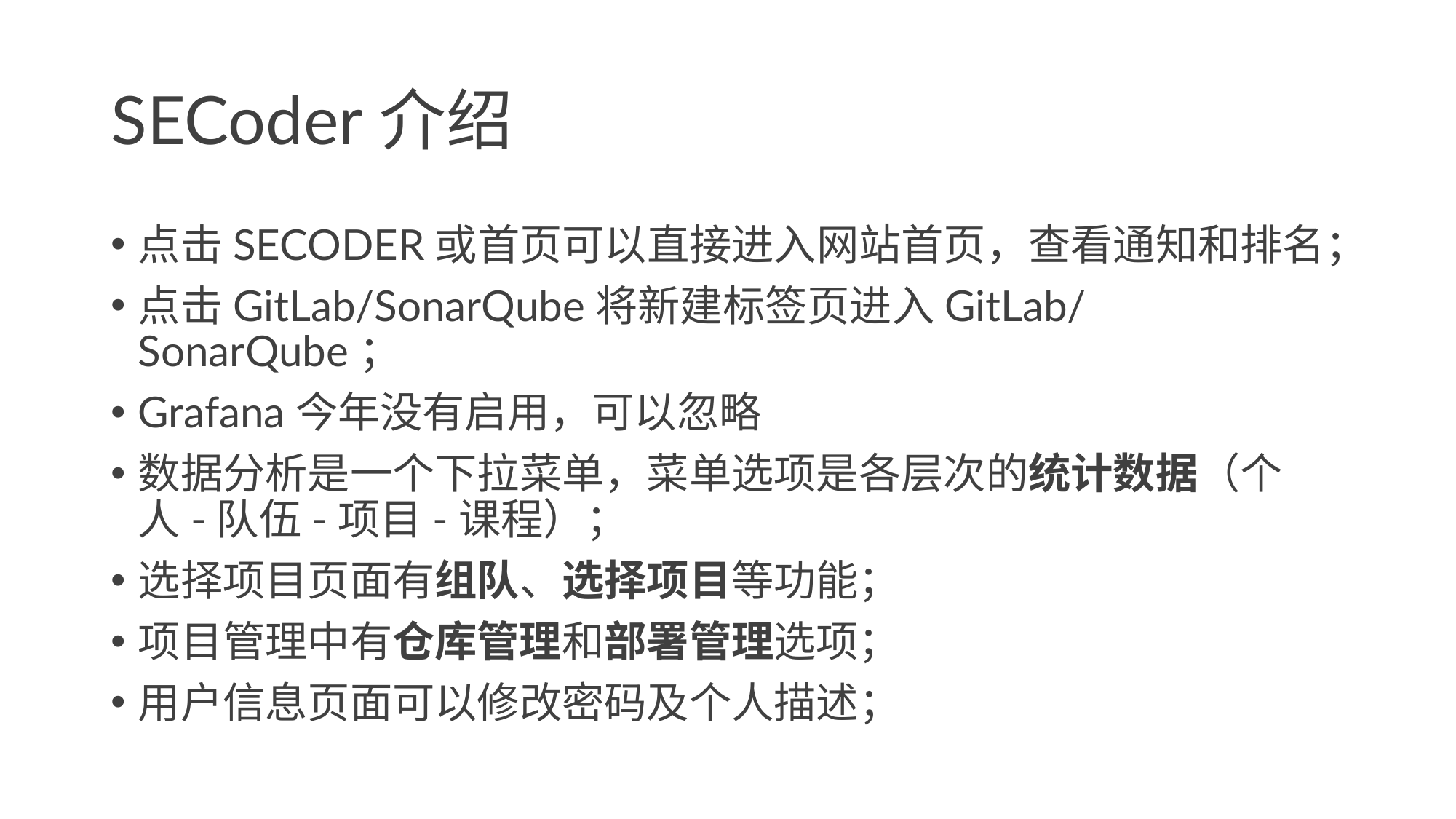

# SECoder介绍
点击SECODER或首页可以直接进入网站首页，查看通知和排名；
点击GitLab/SonarQube将新建标签页进入GitLab/SonarQube；
Grafana今年没有启用，可以忽略
数据分析是一个下拉菜单，菜单选项是各层次的统计数据（个人-队伍-项目-课程）；
选择项目页面有组队、选择项目等功能；
项目管理中有仓库管理和部署管理选项；
用户信息页面可以修改密码及个人描述；